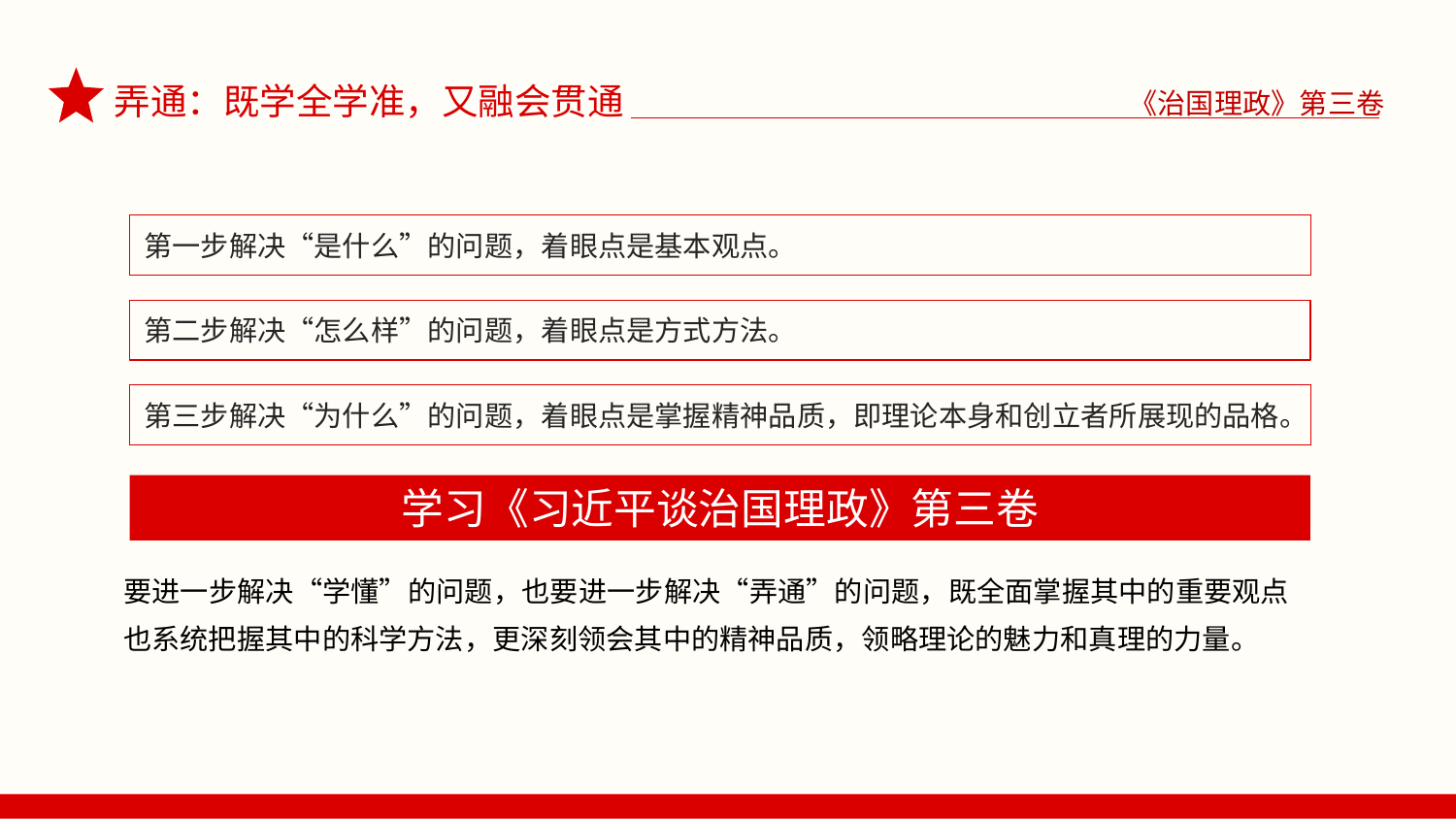

第一步解决“是什么”的问题，着眼点是基本观点。
第二步解决“怎么样”的问题，着眼点是方式方法。
第三步解决“为什么”的问题，着眼点是掌握精神品质，即理论本身和创立者所展现的品格。
学习《习近平谈治国理政》第三卷
要进一步解决“学懂”的问题，也要进一步解决“弄通”的问题，既全面掌握其中的重要观点也系统把握其中的科学方法，更深刻领会其中的精神品质，领略理论的魅力和真理的力量。